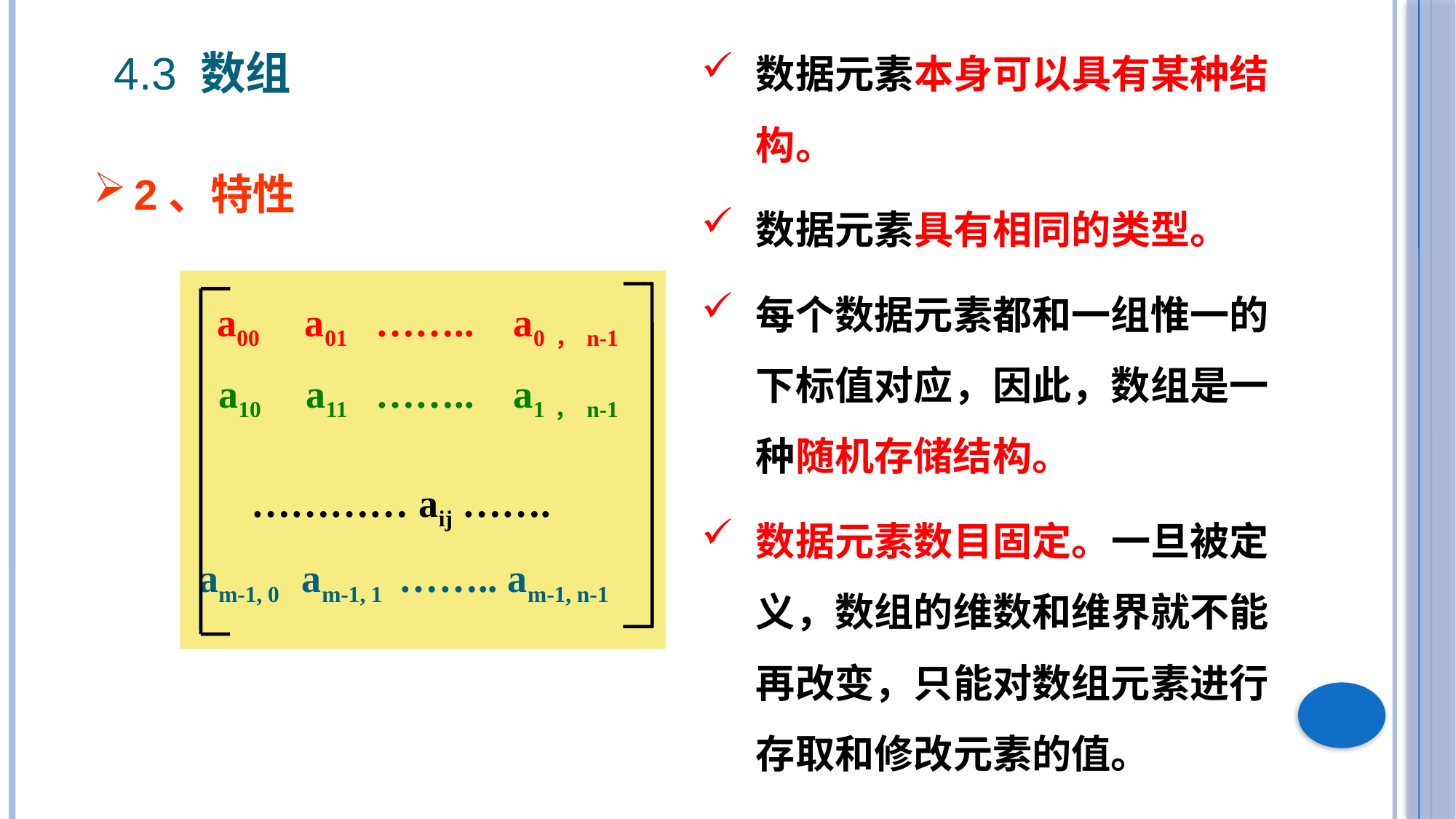

数据元素本身可以具有某种结构。
数据元素具有相同的类型。
每个数据元素都和一组惟一的下标值对应，因此，数组是一种随机存储结构。
数据元素数目固定。一旦被定义，数组的维数和维界就不能再改变，只能对数组元素进行存取和修改元素的值。
4.3 数组
2、特性

             a00        a01     ……..    a0，n-1
             a10        a11     ……..    a1，n-1
             ………… aij …….
              am-1, 0    am-1, 1   …….. am-1, n-1